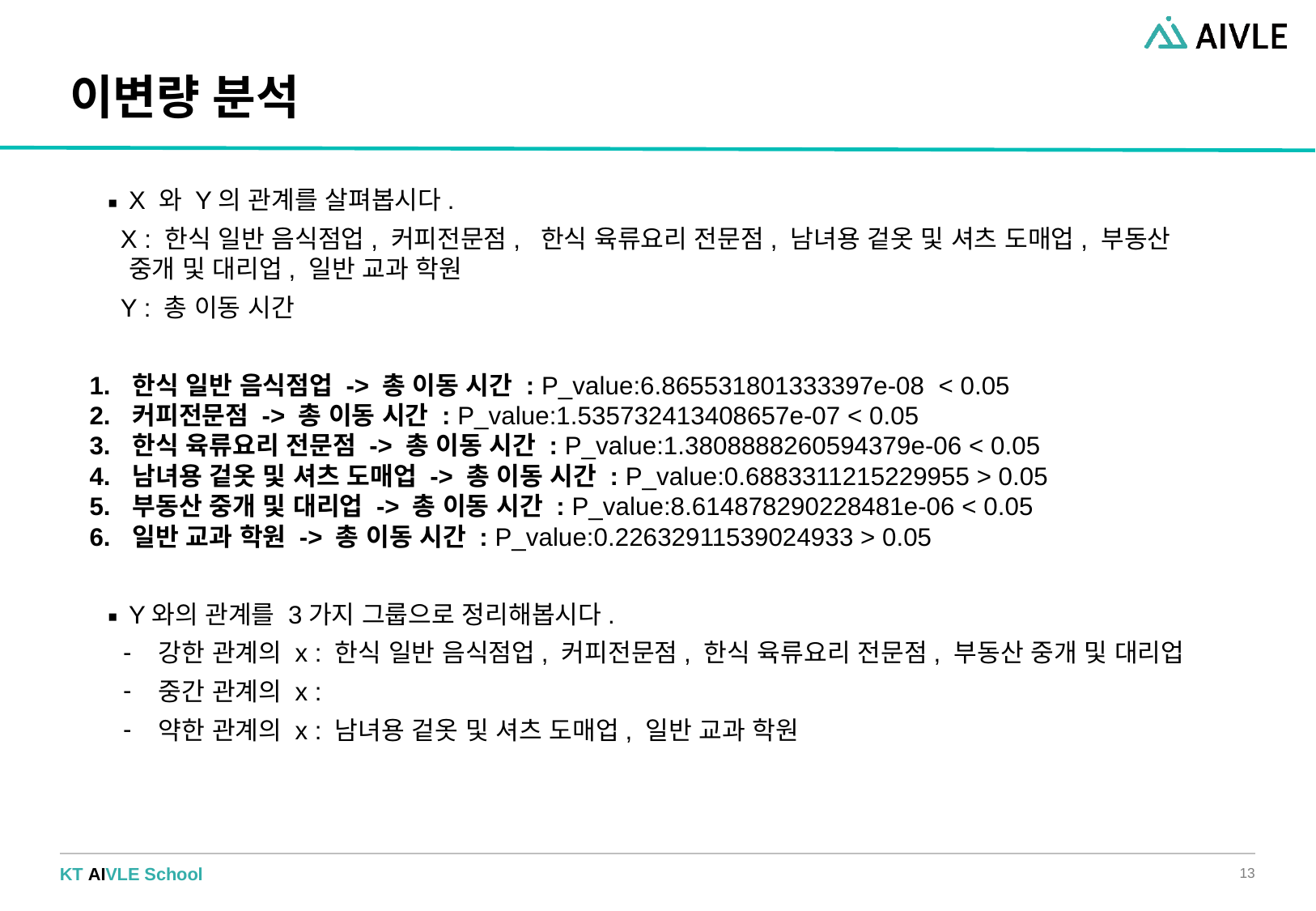

# 이변량 분석

X 와 Y의 관계를 살펴봅시다.
X : 한식 일반 음식점업, 커피전문점,  한식 육류요리 전문점, 남녀용 겉옷 및 셔츠 도매업, 부동산 중개 및 대리업, 일반 교과 학원
Y : 총 이동 시간

한식 일반 음식점업 -> 총 이동 시간 : P_value:6.865531801333397e-08  < 0.05
커피전문점 -> 총 이동 시간 : P_value:1.535732413408657e-07 < 0.05
한식 육류요리 전문점 -> 총 이동 시간 : P_value:1.3808888260594379e-06 < 0.05
남녀용 겉옷 및 셔츠 도매업 -> 총 이동 시간 : P_value:0.6883311215229955 > 0.05
부동산 중개 및 대리업 -> 총 이동 시간 : P_value:8.614878290228481e-06 < 0.05
일반 교과 학원 -> 총 이동 시간 : P_value:0.22632911539024933 > 0.05

Y와의 관계를 3가지 그룹으로 정리해봅시다.
강한 관계의 x : 한식 일반 음식점업, 커피전문점, 한식 육류요리 전문점, 부동산 중개 및 대리업
중간 관계의 x :
약한 관계의 x : 남녀용 겉옷 및 셔츠 도매업, 일반 교과 학원